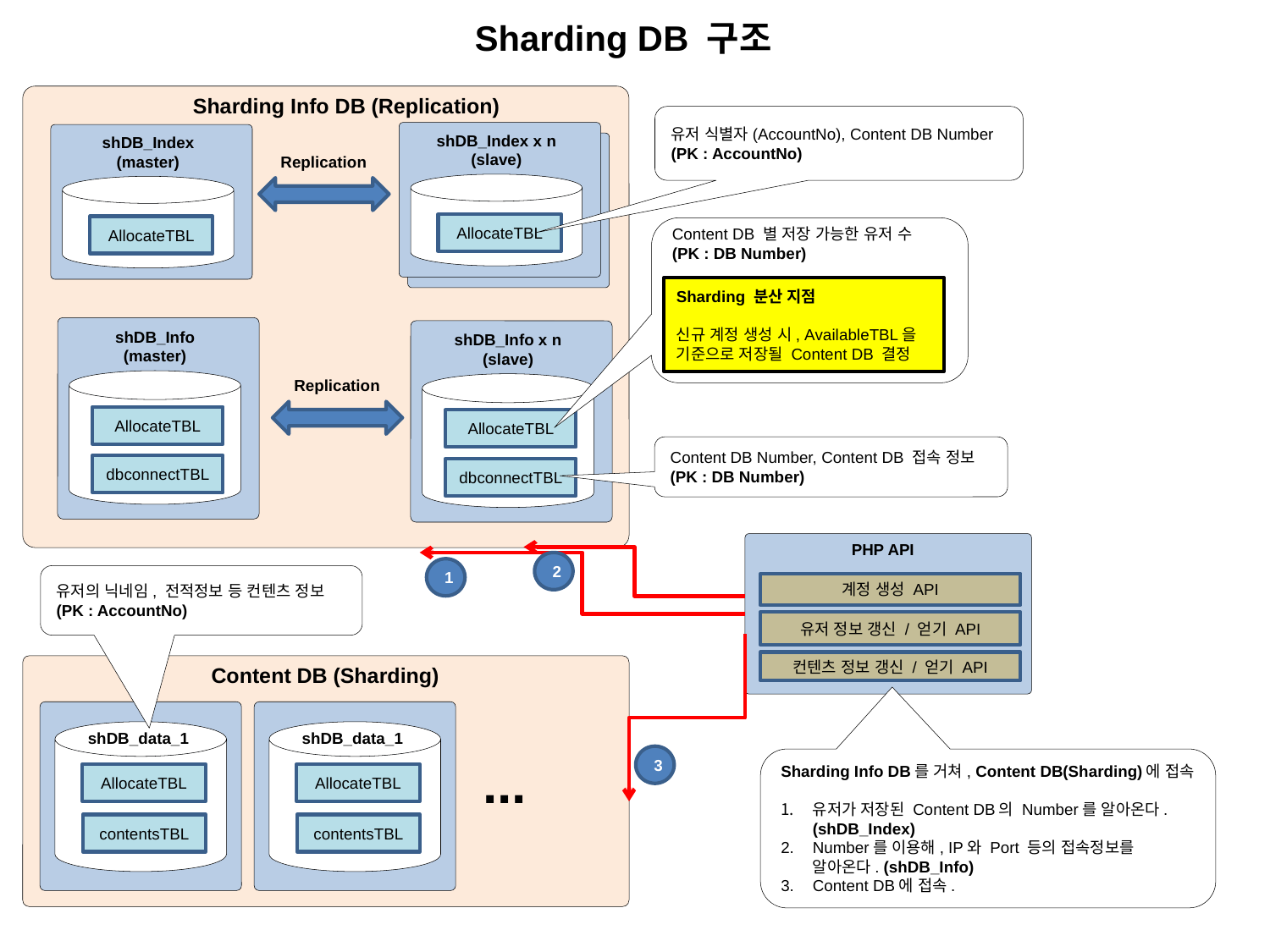

Sharding DB 구조
Sharding Info DB (Replication)

유저 식별자(AccountNo), Content DB Number
(PK : AccountNo)

shDB_Index x n
(slave)

shDB_Index
(master)

Replication

AllocateTBL
AllocateTBL

Content DB 별 저장 가능한 유저 수
(PK : DB Number)

Sharding 분산 지점

신규 계정 생성 시, AvailableTBL을 기준으로 저장될 Content DB 결정

shDB_Info
(master)

shDB_Info x n
(slave)
Replication

AllocateTBL
AllocateTBL
Content DB Number, Content DB 접속 정보
(PK : DB Number)
dbconnectTBL
dbconnectTBL

PHP API
2
1
유저의 닉네임, 전적정보 등 컨텐츠 정보
(PK : AccountNo)
계정 생성 API
유저 정보 갱신 / 얻기 API
컨텐츠 정보 갱신 / 얻기 API

Content DB (Sharding)

shDB_data_1

shDB_data_1
...
3
Sharding Info DB를 거쳐, Content DB(Sharding)에 접속

유저가 저장된 Content DB의 Number를 알아온다. (shDB_Index)
Number를 이용해, IP와 Port 등의 접속정보를 알아온다. (shDB_Info)
Content DB에 접속.
AllocateTBL
AllocateTBL
contentsTBL
contentsTBL